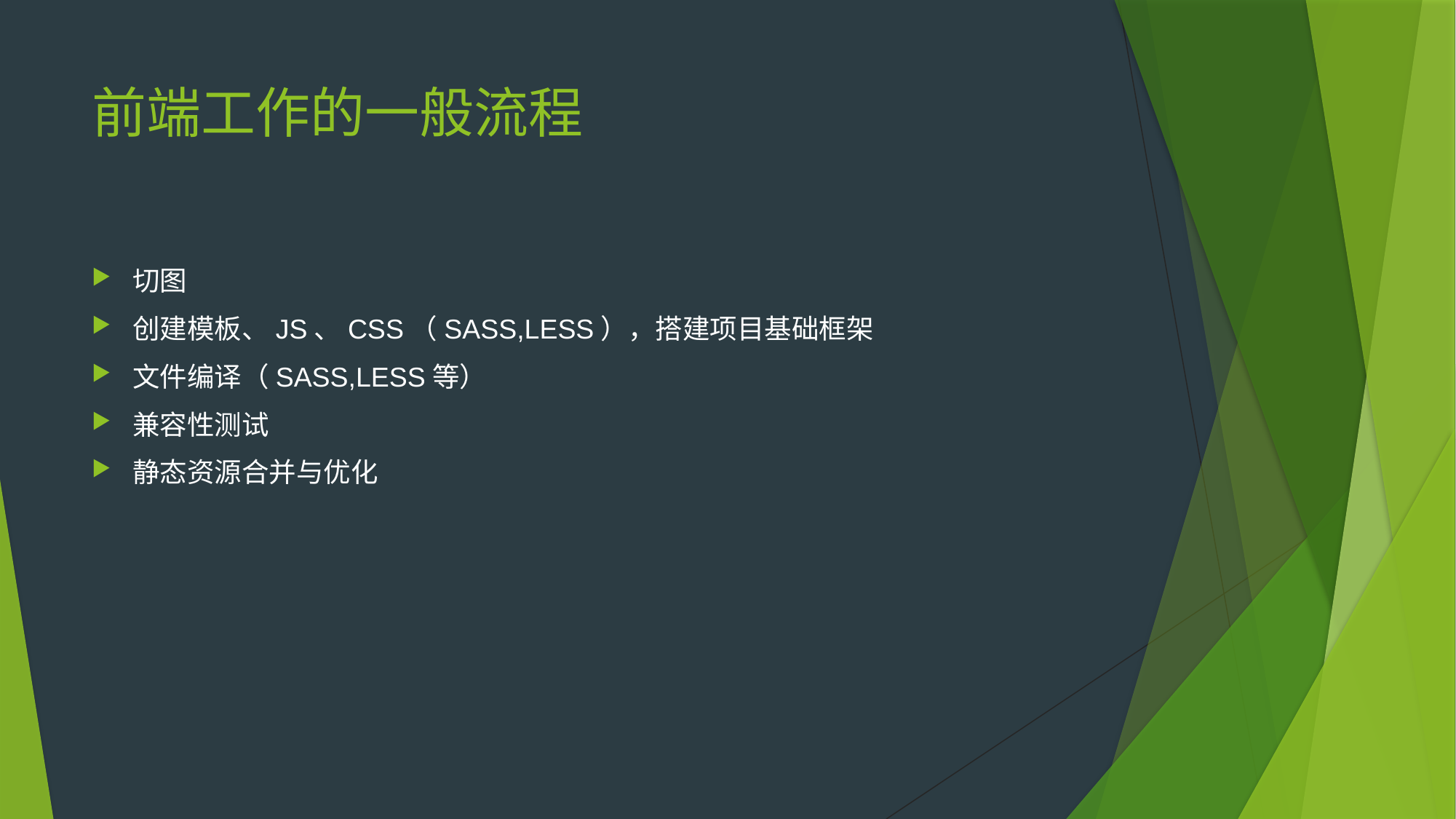

# 前端工作的一般流程
切图
创建模板、JS、CSS（SASS,LESS），搭建项目基础框架
文件编译（SASS,LESS等）
兼容性测试
静态资源合并与优化